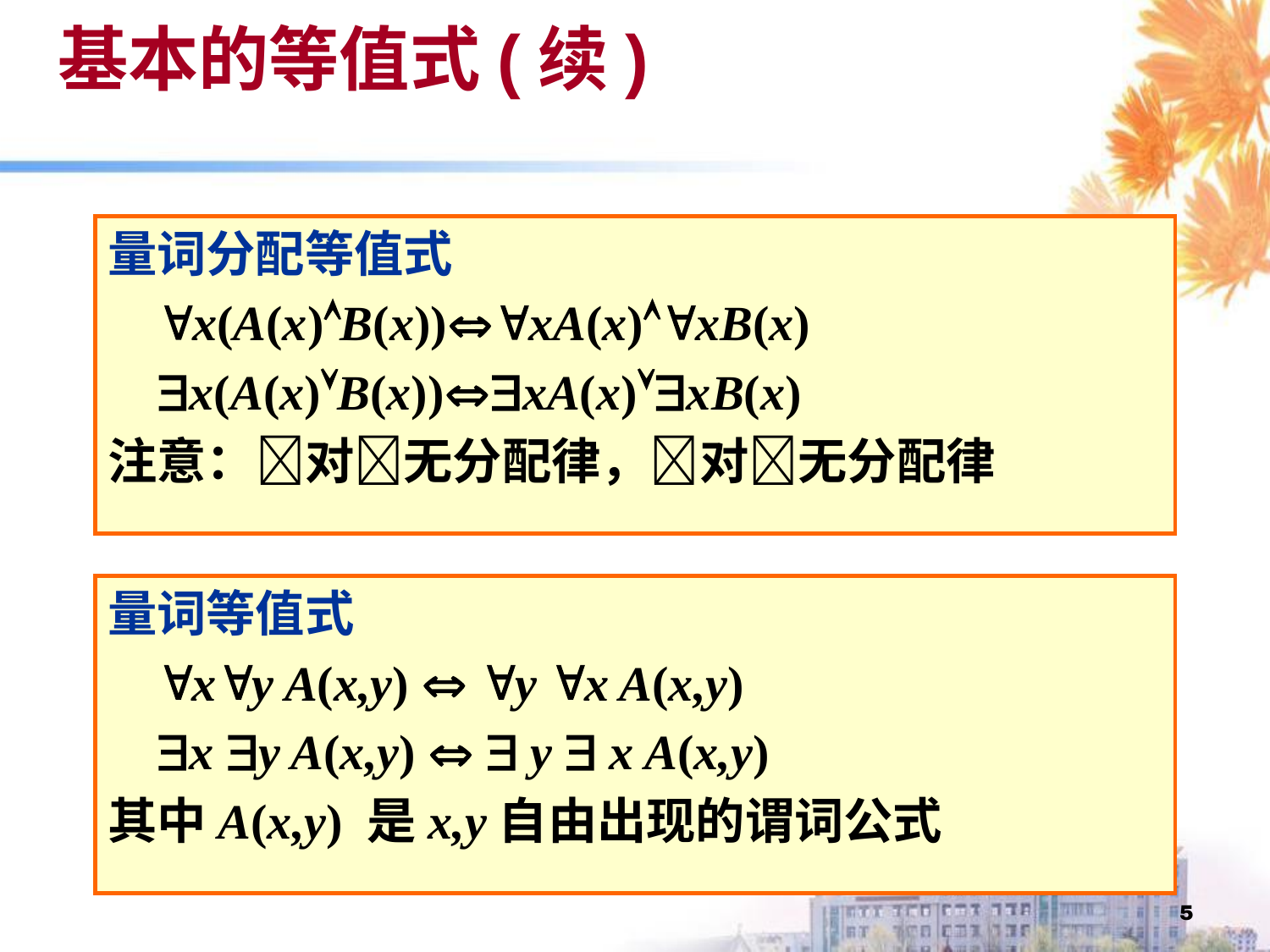

# 基本的等值式(续)
量词分配等值式
    ∀x(A(x)∧B(x))⇔∀xA(x)∧∀xB(x)
    ∃x(A(x)∨B(x))⇔∃xA(x)∨∃xB(x)
注意：∀对∨无分配律，∃对∧无分配律

量词等值式
    ∀x∀y A(x,y) ⇔ ∀y ∀x A(x,y)
    ∃x ∃y A(x,y) ⇔ ∃ y ∃ x A(x,y)
其中A(x,y) 是x,y自由出现的谓词公式
5